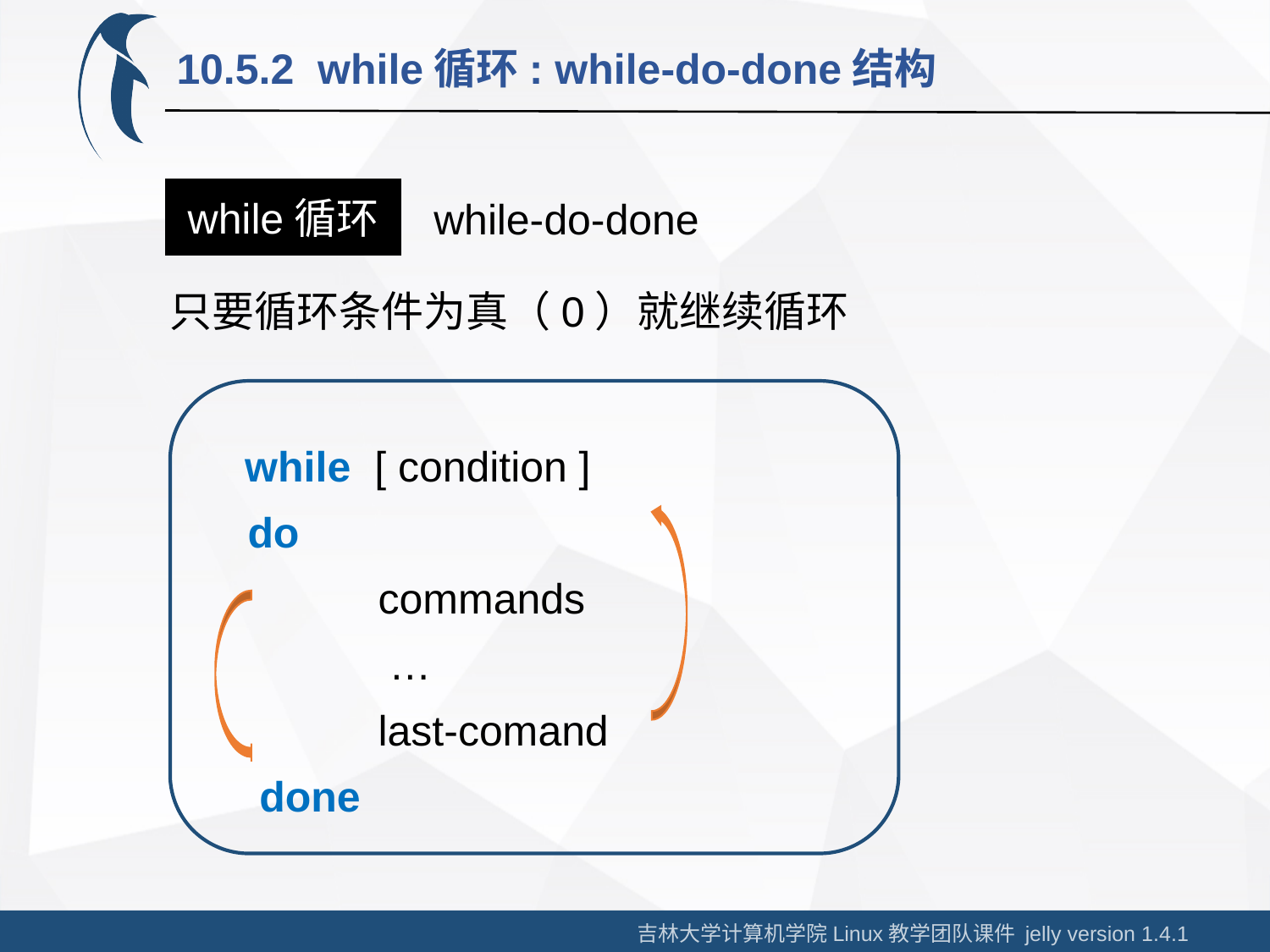

10.5.2  while循环: while-do-done结构
while-do-done
while循环
只要循环条件为真（0）就继续循环

       while  [ condition ]
      do
                 commands
                  …
                 last-comand
       done